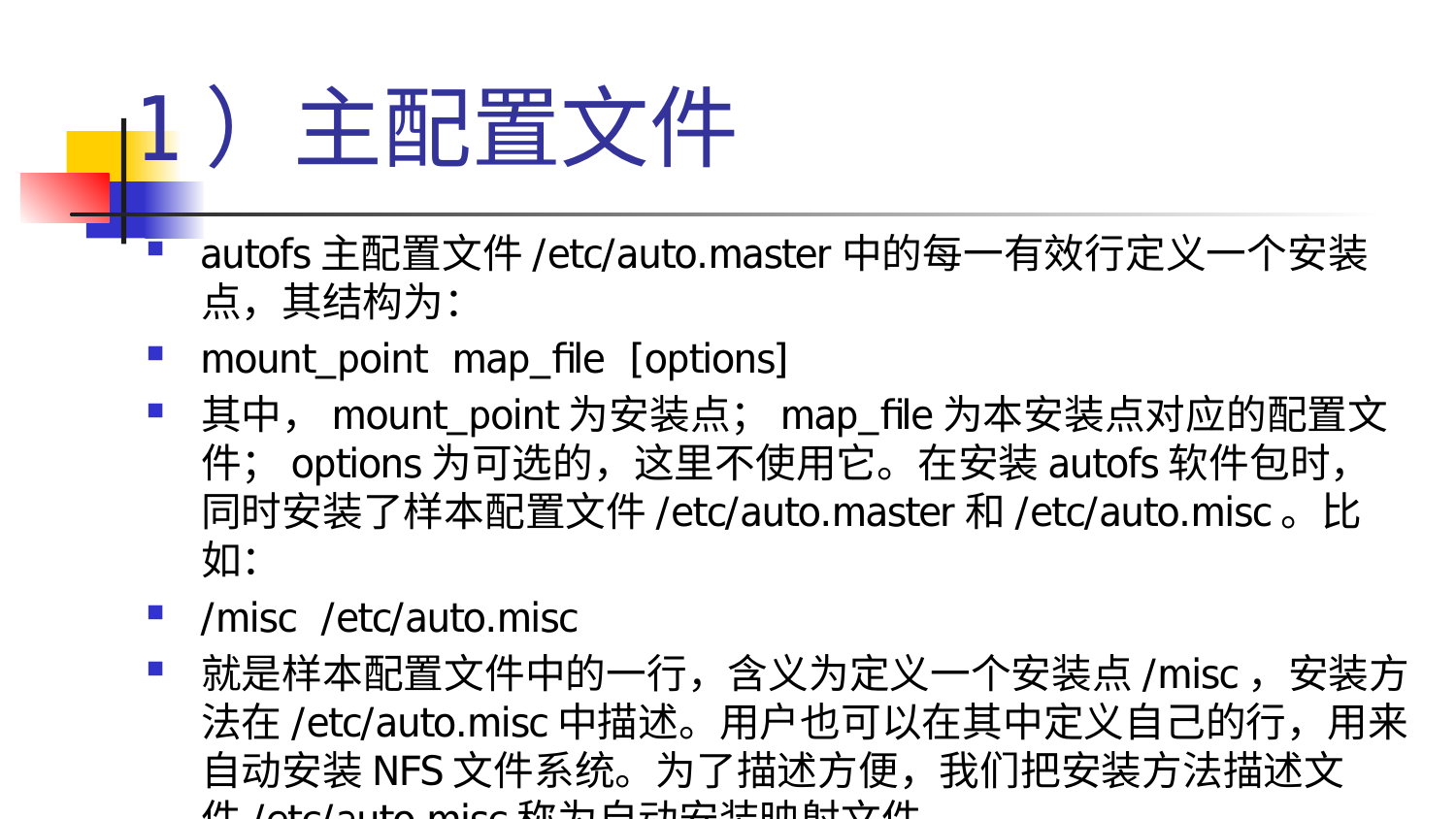

# 1）主配置文件
autofs主配置文件/etc/auto.master中的每一有效行定义一个安装点，其结构为：
mount_point  map_file  [options]
其中，mount_point为安装点；map_file为本安装点对应的配置文件；options为可选的，这里不使用它。在安装autofs软件包时，同时安装了样本配置文件/etc/auto.master和/etc/auto.misc。比如：
/misc  /etc/auto.misc
就是样本配置文件中的一行，含义为定义一个安装点/misc，安装方法在/etc/auto.misc中描述。用户也可以在其中定义自己的行，用来自动安装NFS文件系统。为了描述方便，我们把安装方法描述文件/etc/auto.misc称为自动安装映射文件。